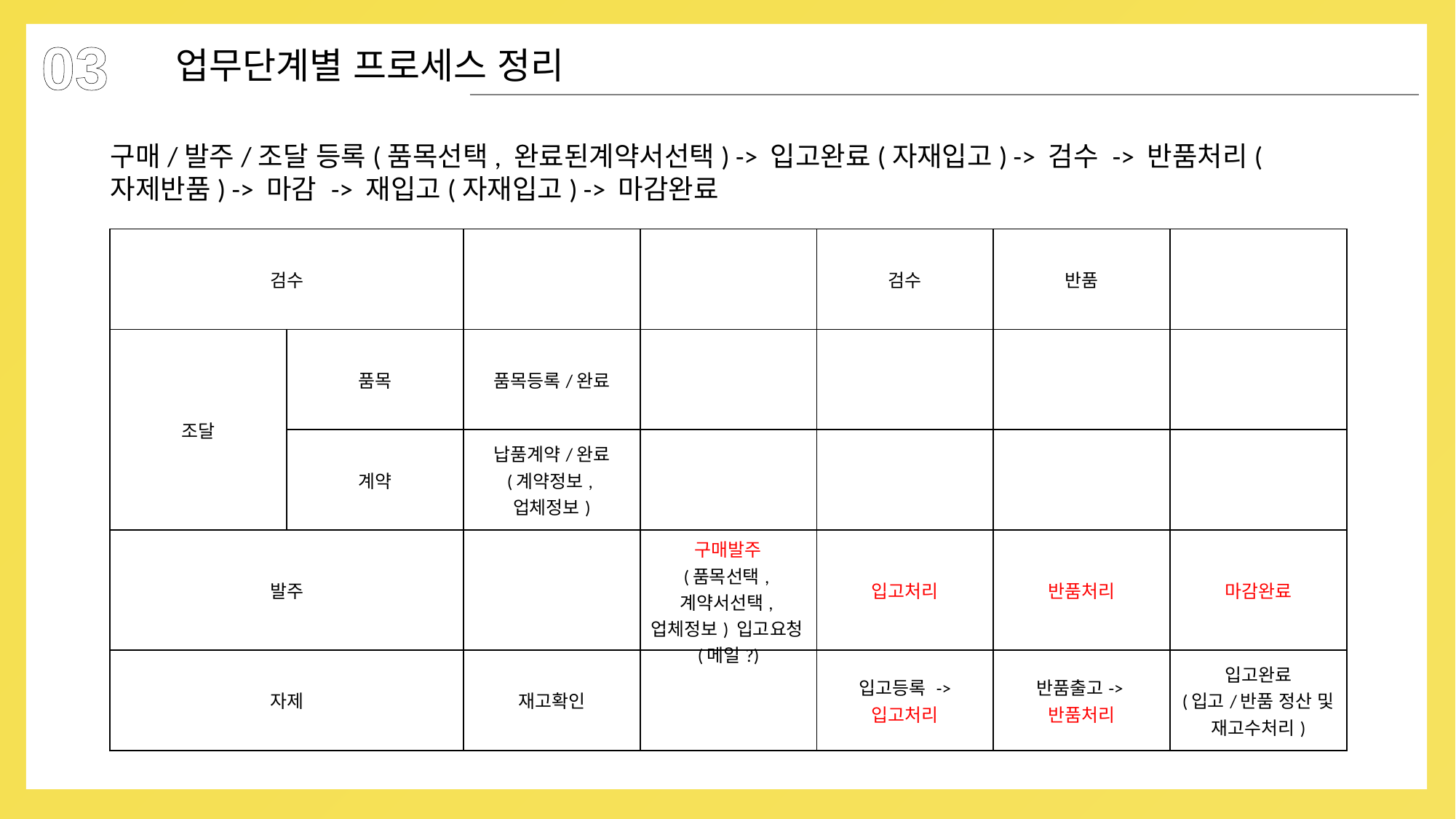

03

업무단계별 프로세스 정리
구매/발주/조달 등록(품목선택, 완료된계약서선택) -> 입고완료(자재입고) -> 검수 -> 반품처리(자제반품) -> 마감 -> 재입고(자재입고) -> 마감완료

| 검수 |  |  |  | 검수 | 반품 |  |
| --- | --- | --- | --- | --- | --- | --- |
| 조달 | 품목 | 품목등록/완료 |  |  |  |  |
|  | 계약 | 납품계약/완료 (계약정보,업체정보) |  |  |  |  |
| 발주 |  |  | 구매발주 (품목선택,계약서선택,업체정보) 입고요청(메일?) | 입고처리 | 반품처리 | 마감완료 |
| 자제 |  | 재고확인 |  | 입고등록 -> 입고처리 | 반품출고->반품처리 | 입고완료 (입고/반품 정산 및 재고수처리) |